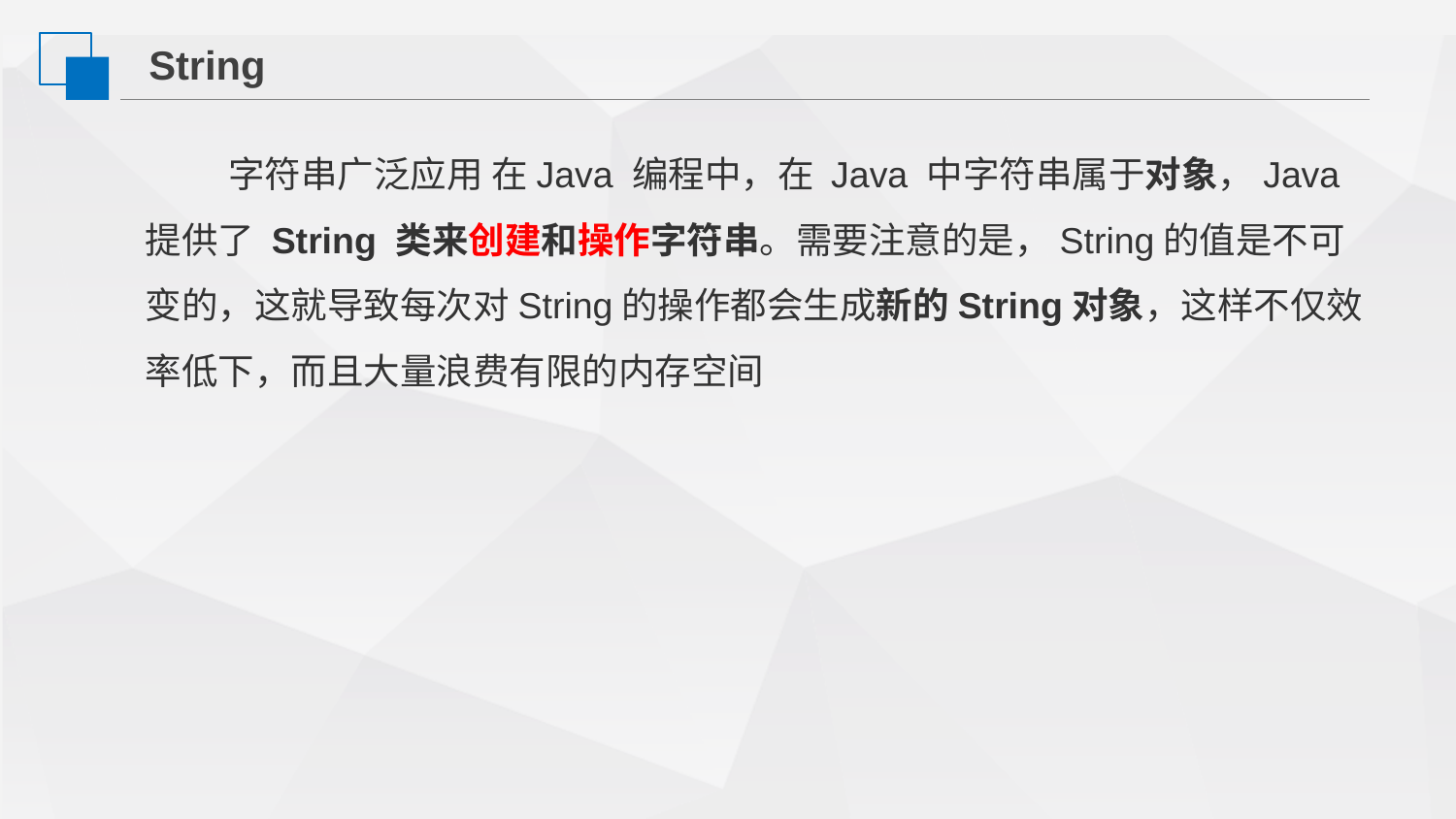

String
         字符串广泛应用 在Java 编程中，在 Java 中字符串属于对象，Java 提供了 String 类来创建和操作字符串。需要注意的是，String的值是不可变的，这就导致每次对String的操作都会生成新的String对象，这样不仅效率低下，而且大量浪费有限的内存空间